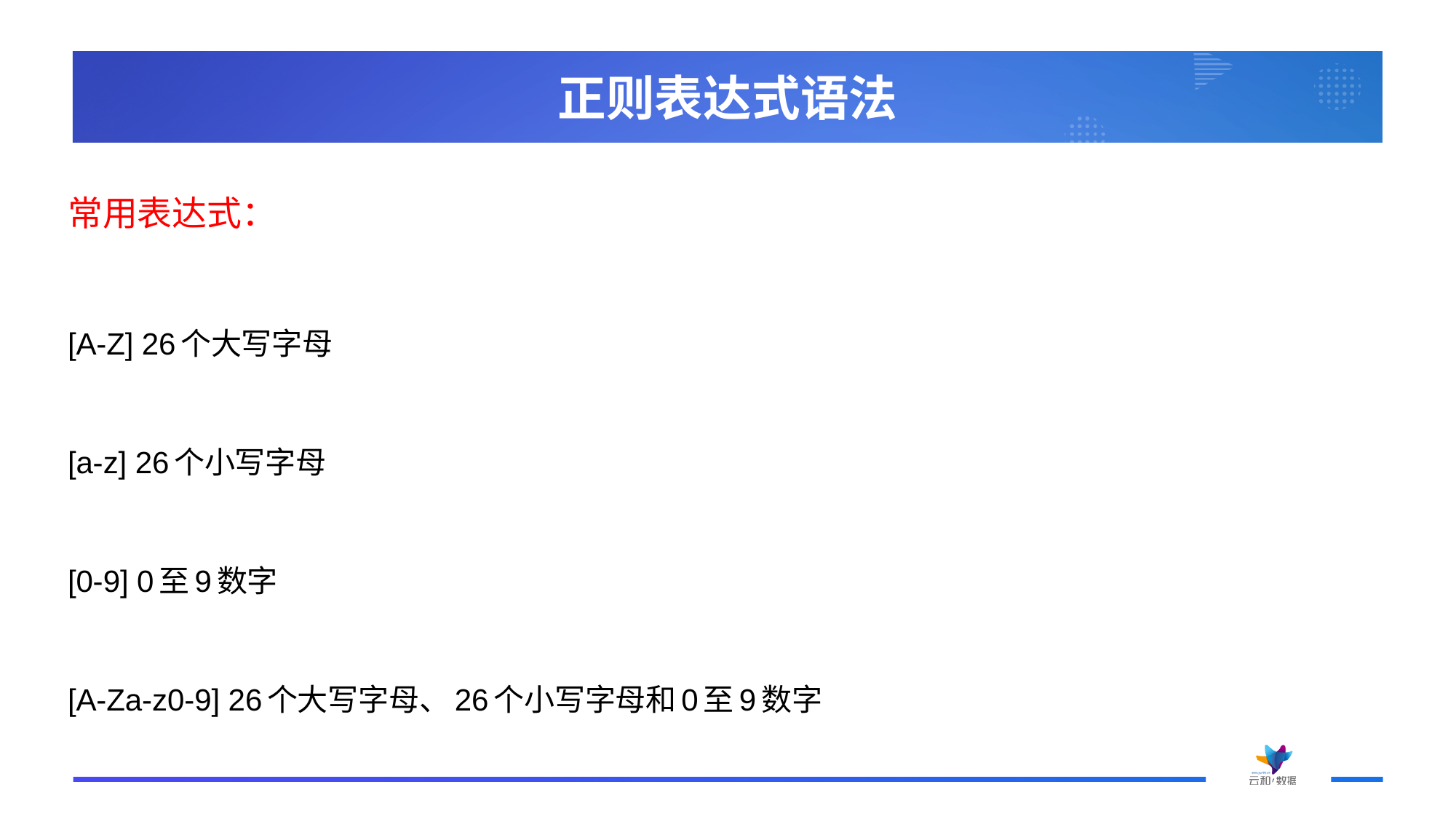

# 正则表达式语法
常用表达式：

[A-Z] 26个大写字母

[a-z] 26个小写字母

[0-9] 0至9数字

[A-Za-z0-9] 26个大写字母、26个小写字母和0至9数字